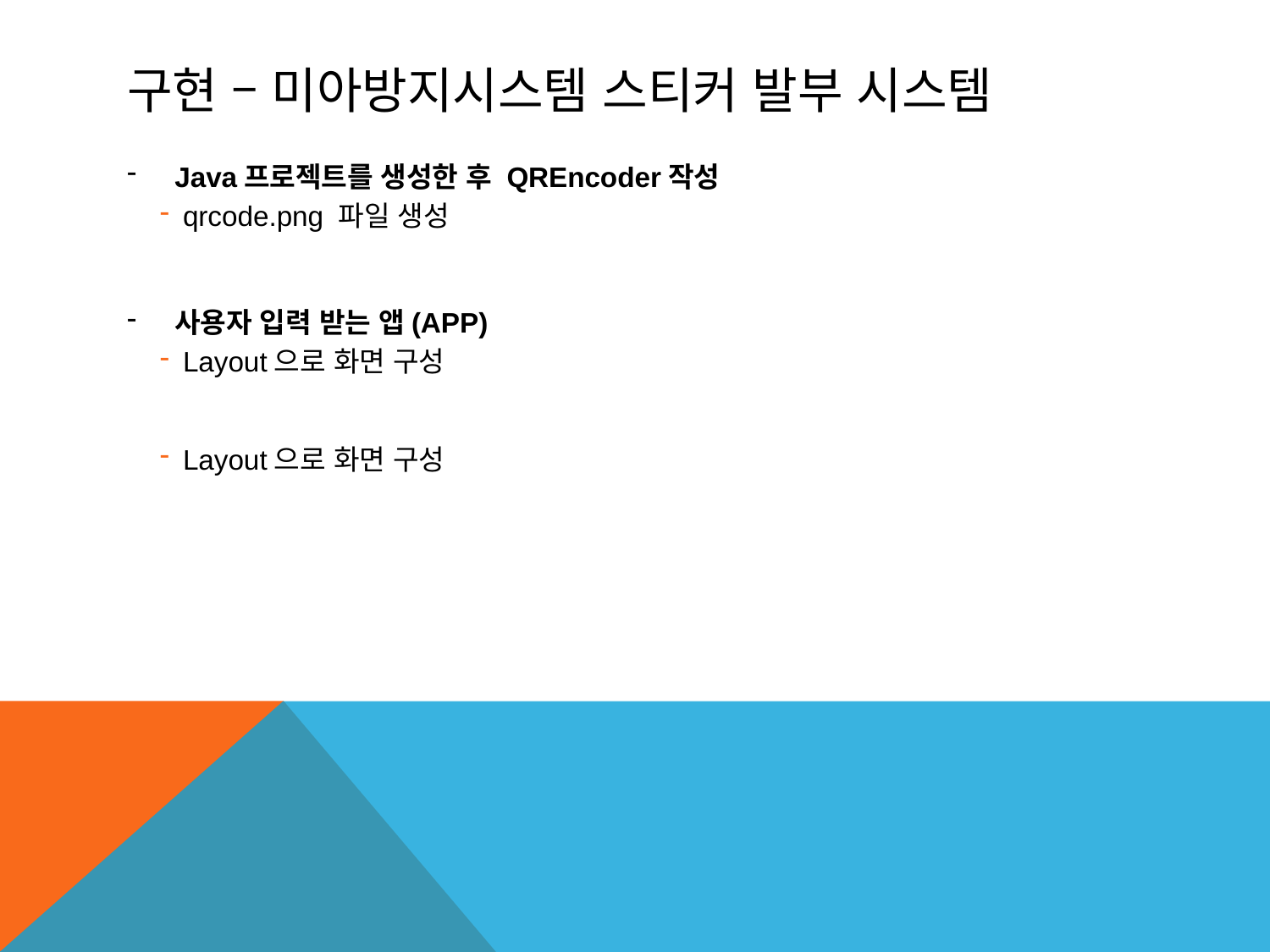

# 구현 – 미아방지시스템 스티커 발부 시스템
Java프로젝트를 생성한 후 QREncoder작성
qrcode.png 파일 생성

사용자 입력 받는 앱(APP)
Layout으로 화면 구성

Layout으로 화면 구성